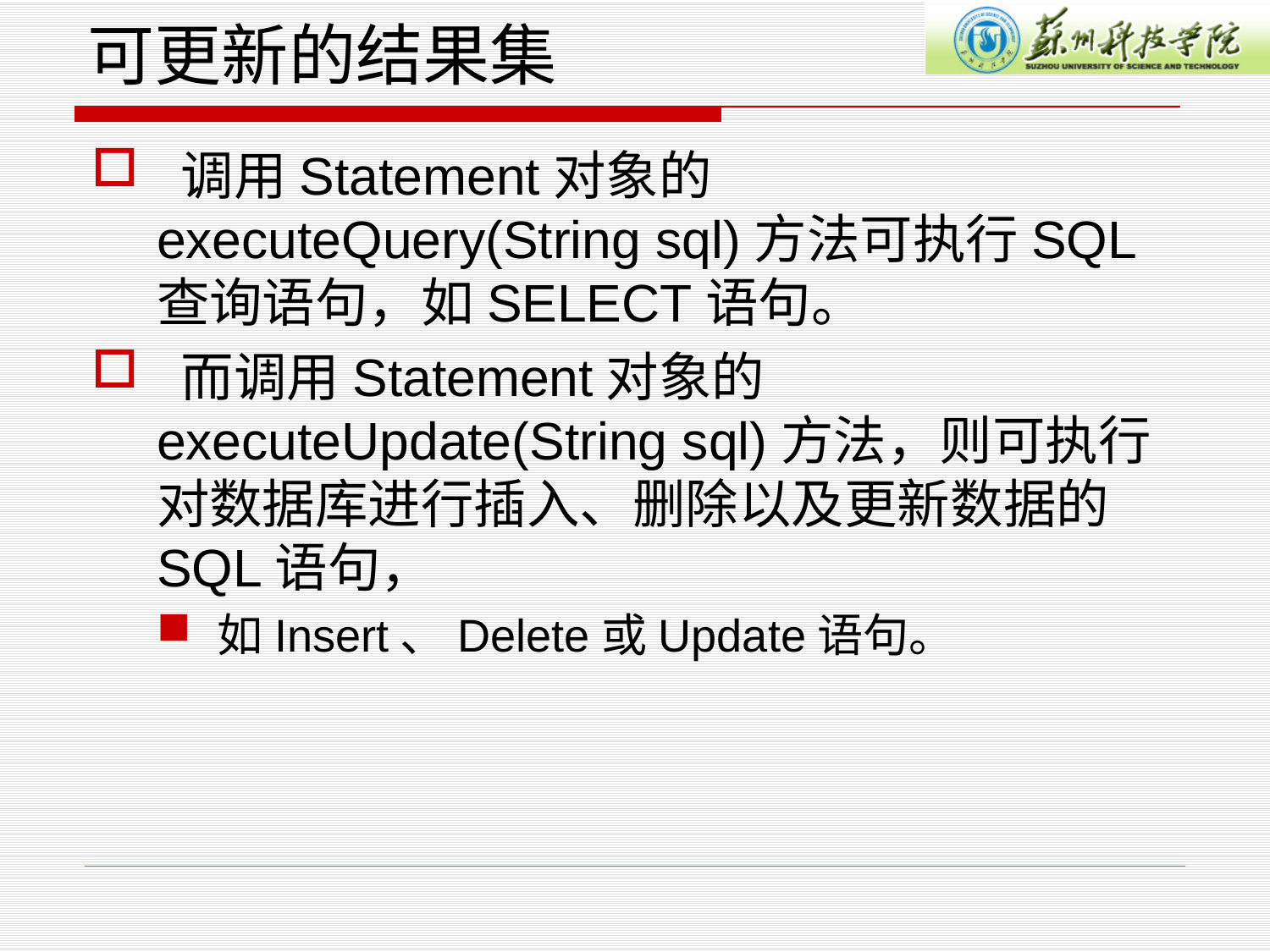

# 可更新的结果集
 调用Statement对象的executeQuery(String sql)方法可执行SQL查询语句，如SELECT语句。
 而调用Statement对象的executeUpdate(String sql)方法，则可执行对数据库进行插入、删除以及更新数据的SQL语句，
如Insert、Delete或Update语句。